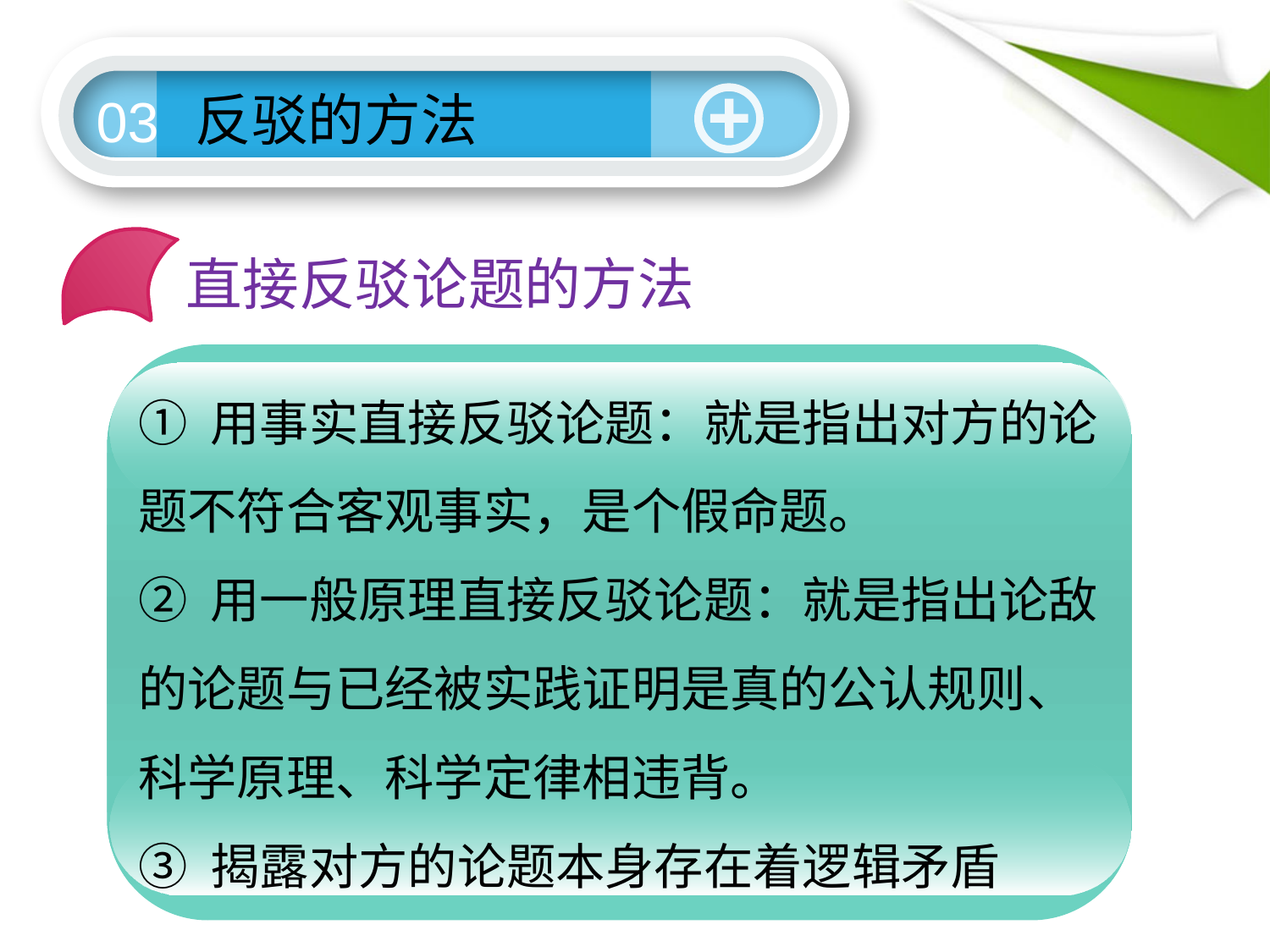

反驳的方法
03

直接反驳论题的方法

A  —  B
B  —  A
① 用事实直接反驳论题：就是指出对方的论题不符合客观事实，是个假命题。
② 用一般原理直接反驳论题：就是指出论敌的论题与已经被实践证明是真的公认规则、科学原理、科学定律相违背。
③ 揭露对方的论题本身存在着逻辑矛盾